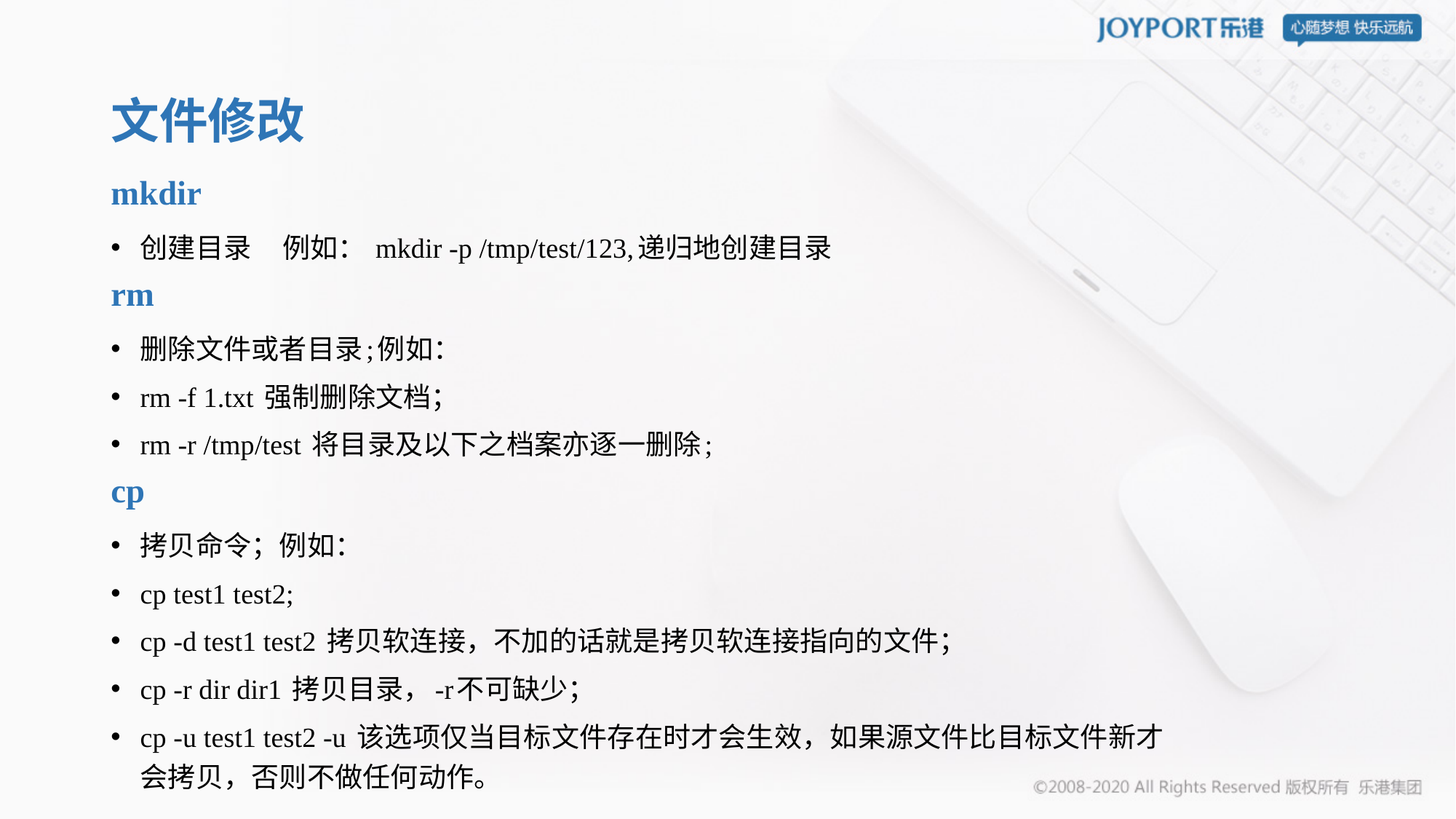

# 文件修改
mkdir
创建目录     例如： mkdir -p /tmp/test/123,递归地创建目录
rm
删除文件或者目录;例如：
rm -f 1.txt 强制删除文档；
rm -r /tmp/test 将目录及以下之档案亦逐一删除;
cp
拷贝命令；例如：
cp test1 test2;
cp -d test1 test2 拷贝软连接，不加的话就是拷贝软连接指向的文件；
cp -r dir dir1 拷贝目录，-r不可缺少；
cp -u test1 test2 -u 该选项仅当目标文件存在时才会生效，如果源文件比目标文件新才会拷贝，否则不做任何动作。